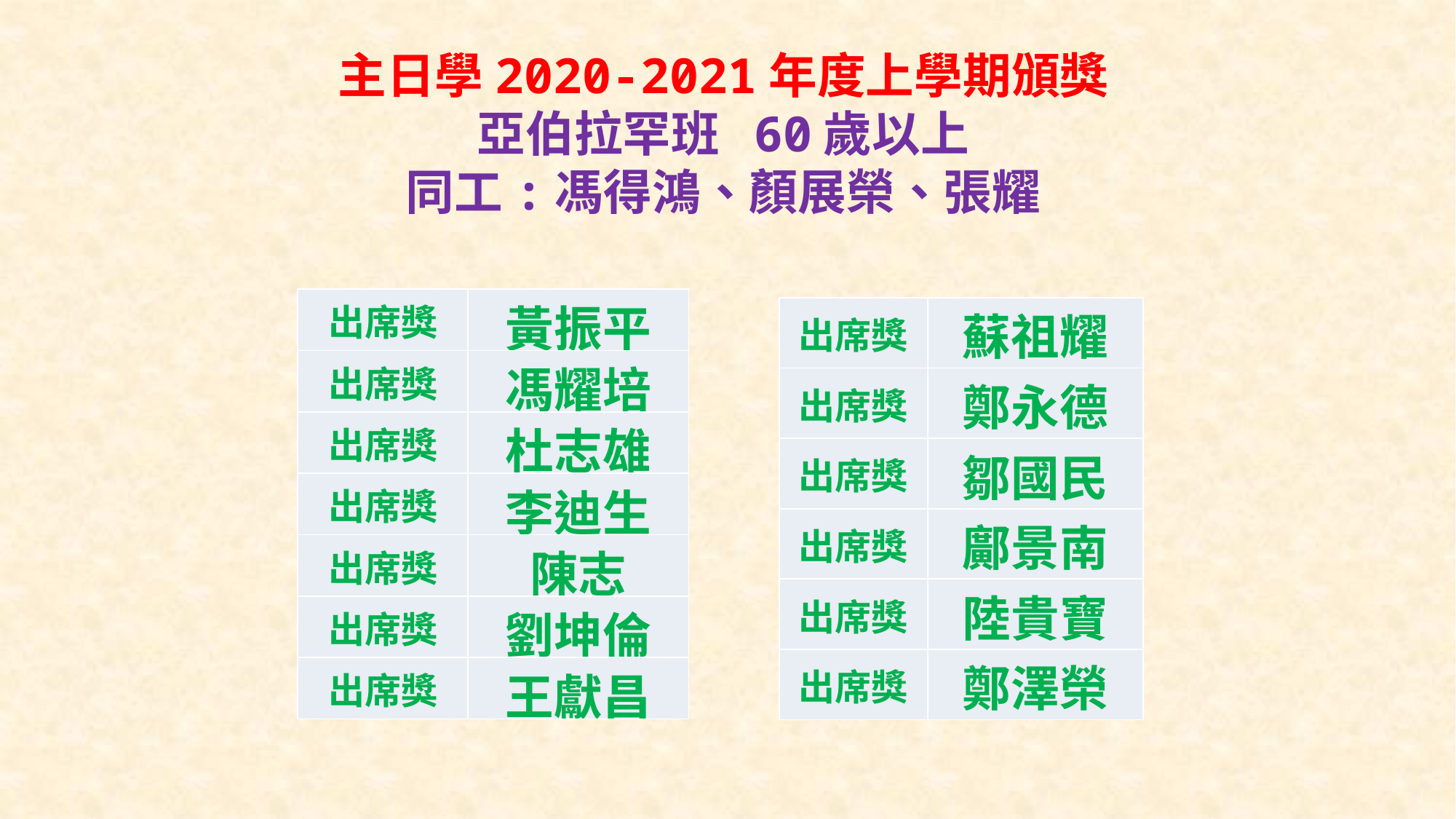

主日學2020-2021年度上學期頒獎
亞伯拉罕班  60歲以上
同工:馮得鴻、顏展榮、張耀

| 出席獎 | 黃振平 |
| --- | --- |
| 出席獎 | 馮耀培 |
| 出席獎 | 杜志雄 |
| 出席獎 | 李迪生 |
| 出席獎 | 陳志 |
| 出席獎 | 劉坤倫 |
| 出席獎 | 王獻昌 |
| 出席獎 | 蘇祖耀 |
| --- | --- |
| 出席獎 | 鄭永德 |
| 出席獎 | 鄒國民 |
| 出席獎 | 鄺景南 |
| 出席獎 | 陸貴寶 |
| 出席獎 | 鄭澤榮 |